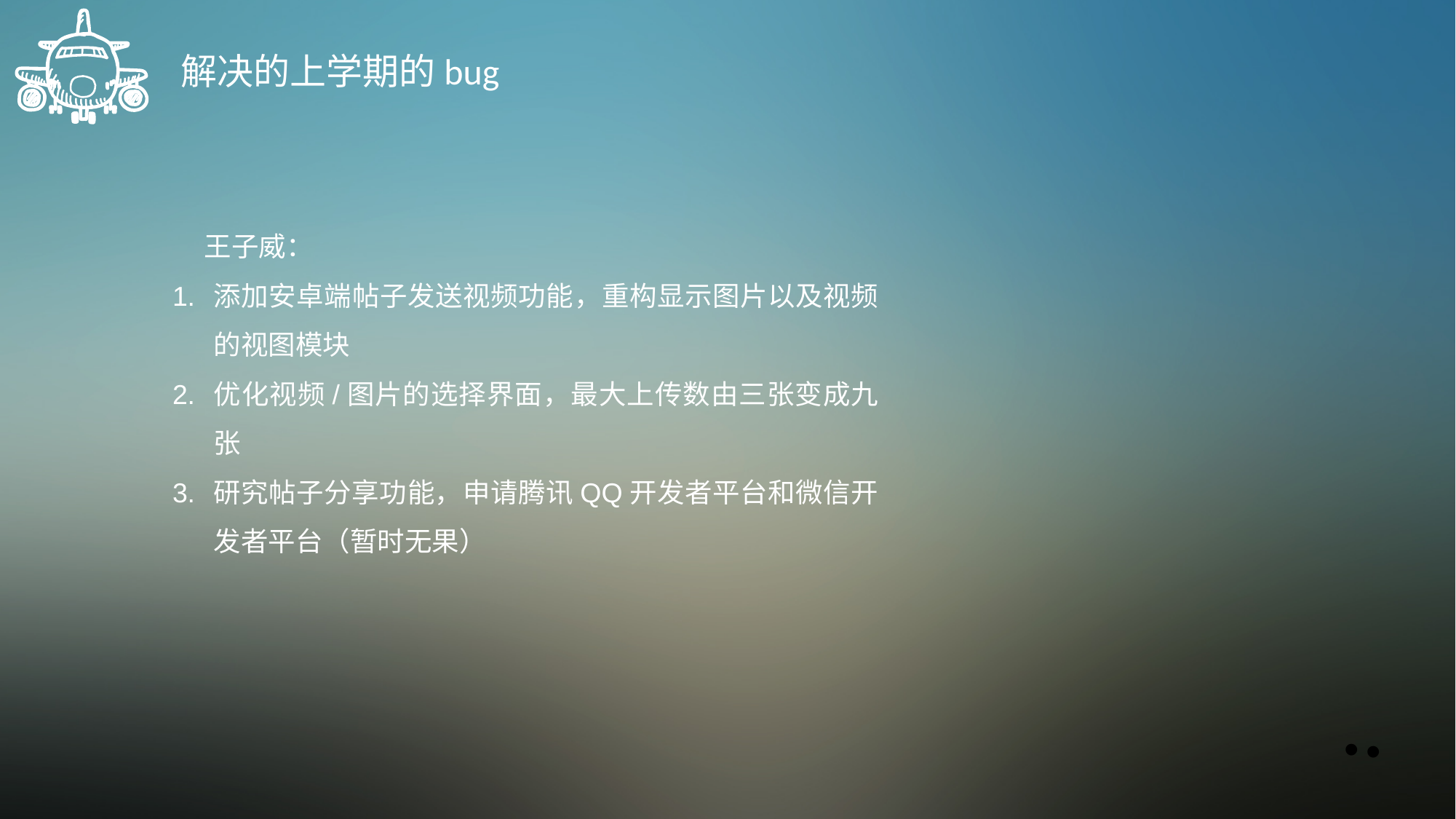

解决的上学期的bug
#

王子威：
添加安卓端帖子发送视频功能，重构显示图片以及视频的视图模块
优化视频/图片的选择界面，最大上传数由三张变成九张
研究帖子分享功能，申请腾讯QQ开发者平台和微信开发者平台（暂时无果）